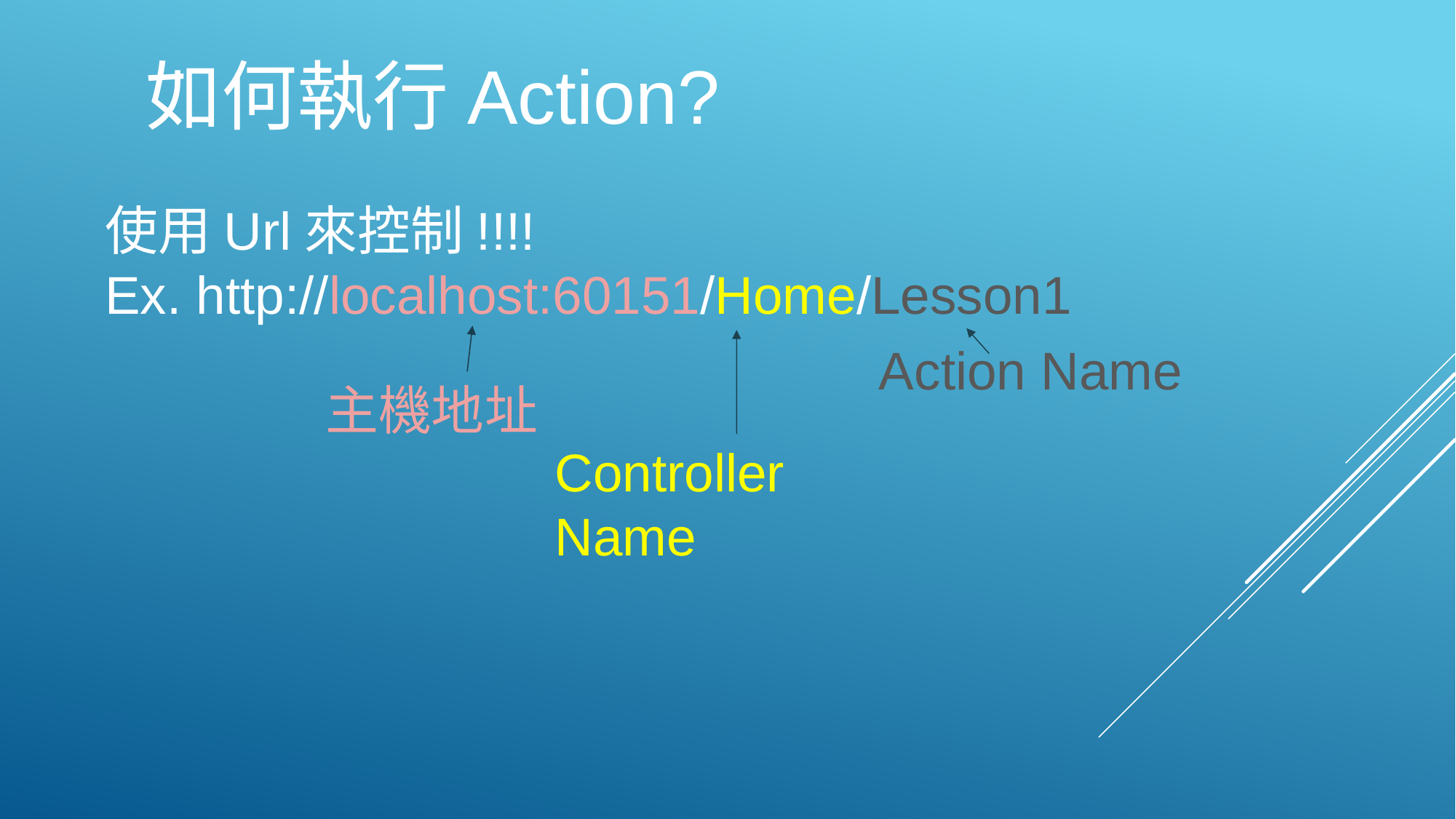

如何執行Action?
使用Url來控制!!!!
Ex. http://localhost:60151/Home/Lesson1
Action Name
主機地址
Controller Name